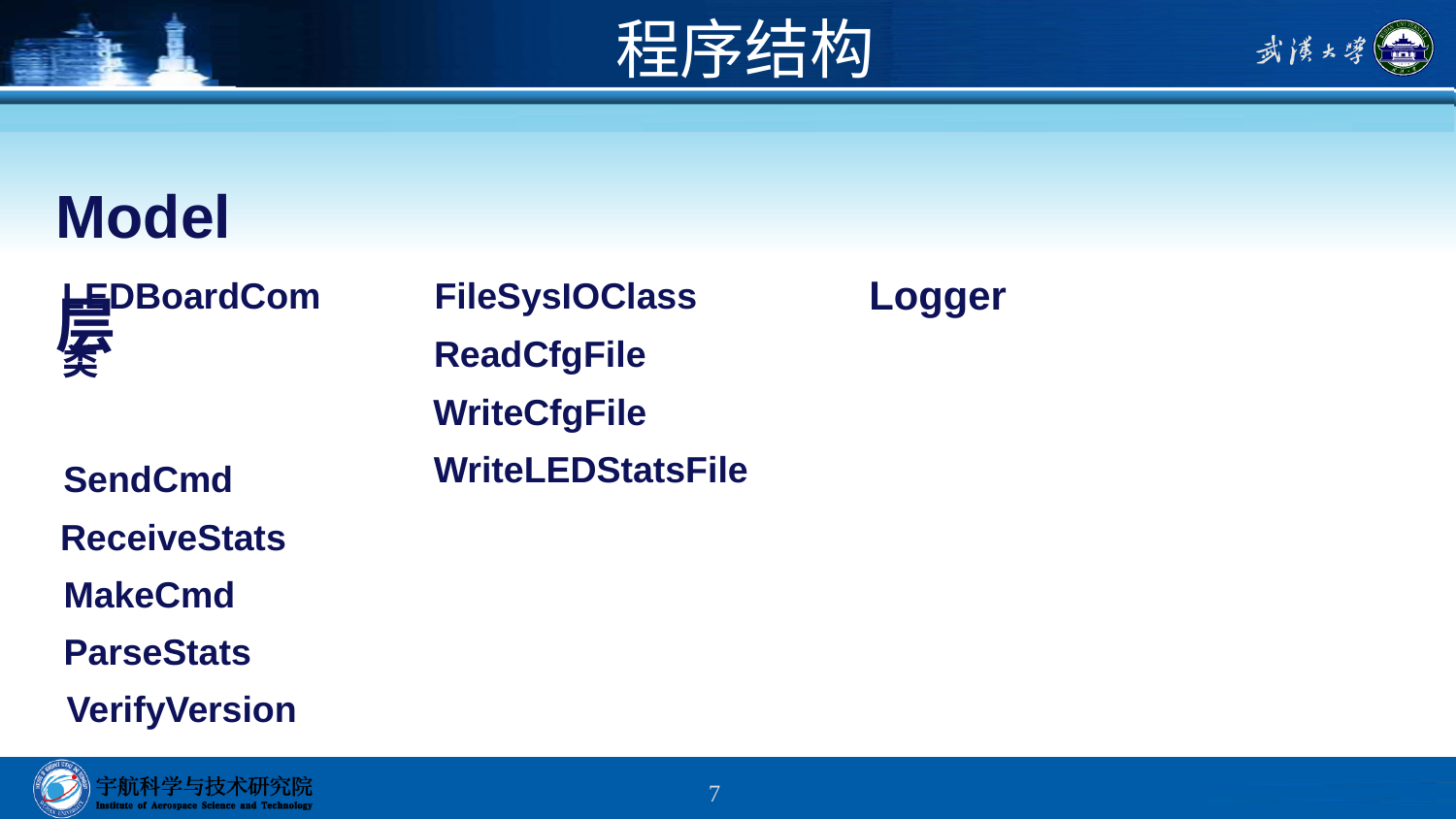

# 程序结构
Model层
Logger
LEDBoardCom类
FileSysIOClass
ReadCfgFile
WriteCfgFile
WriteLEDStatsFile
SendCmd
ReceiveStats
MakeCmd
ParseStats
VerifyVersion